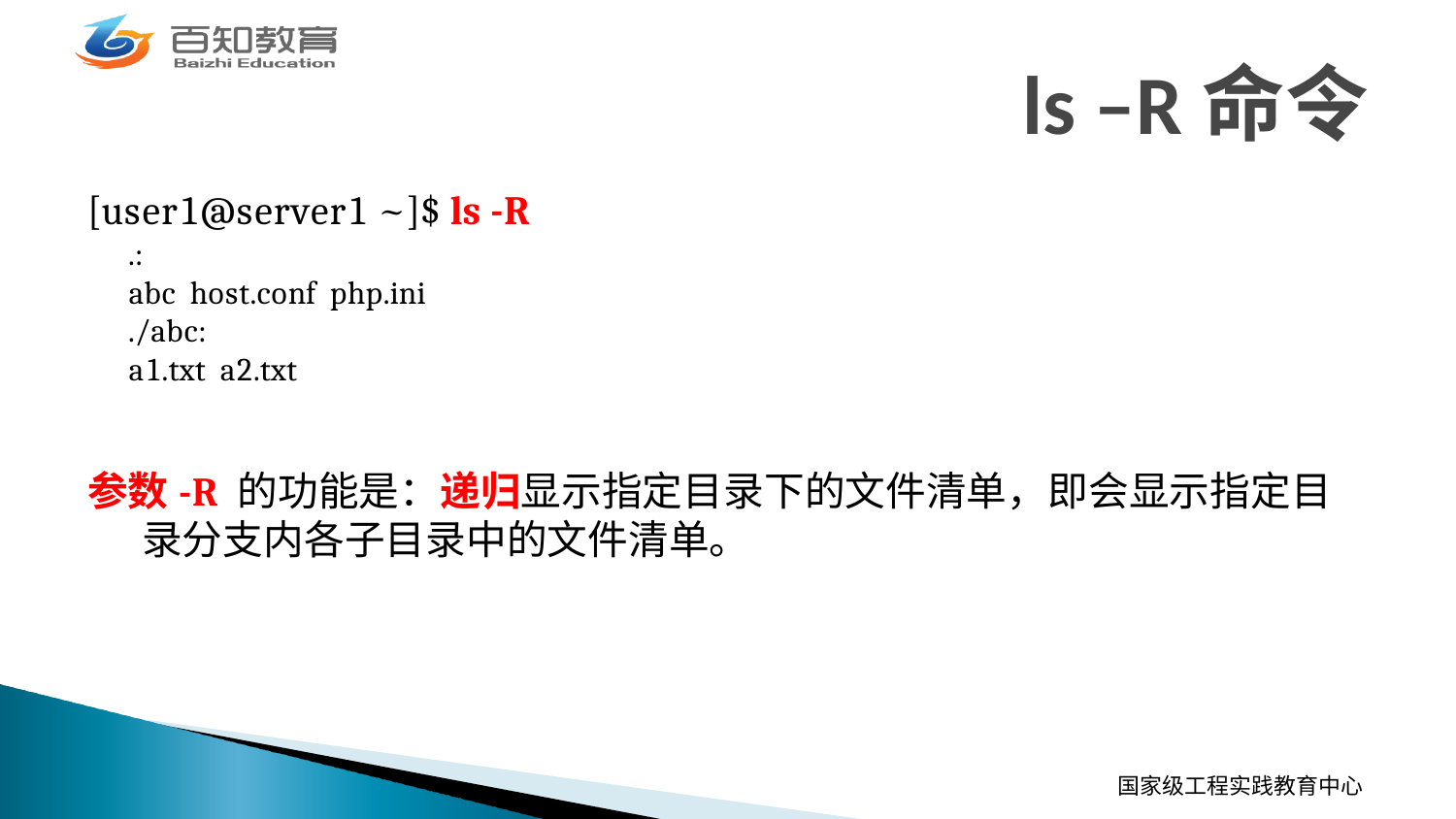

# ls –R命令
[user1@server1 ~]$ ls -R
.:
abc  host.conf  php.ini
./abc:
a1.txt  a2.txt

参数-R 的功能是：递归显示指定目录下的文件清单，即会显示指定目录分支内各子目录中的文件清单。

国家级工程实践教育中心